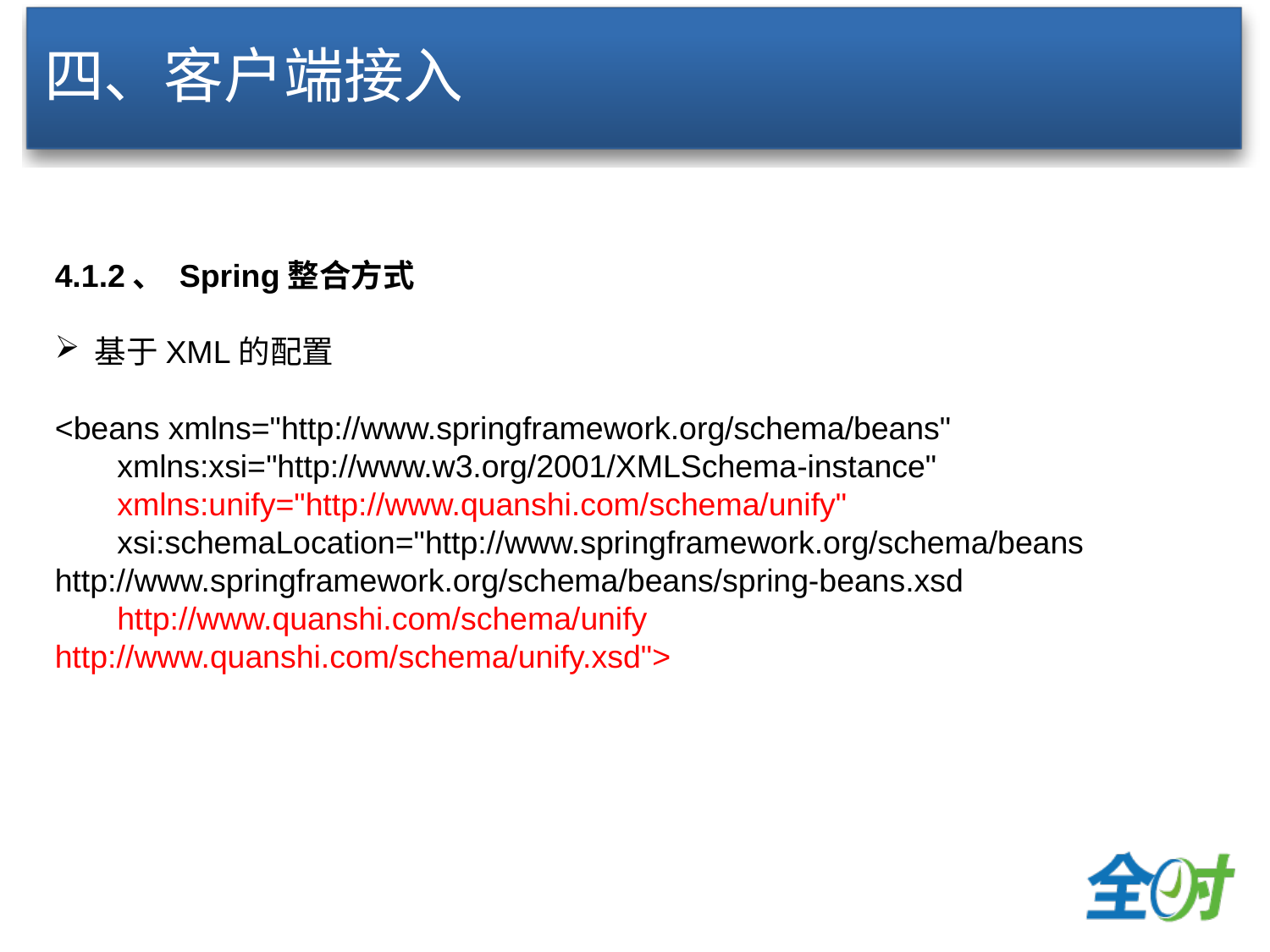

# 四、客户端接入

4.1.2、 Spring整合方式

基于XML的配置

<beans xmlns="http://www.springframework.org/schema/beans"
       xmlns:xsi="http://www.w3.org/2001/XMLSchema-instance"
       xmlns:unify="http://www.quanshi.com/schema/unify"
       xsi:schemaLocation="http://www.springframework.org/schema/beans http://www.springframework.org/schema/beans/spring-beans.xsd
       http://www.quanshi.com/schema/unify http://www.quanshi.com/schema/unify.xsd">